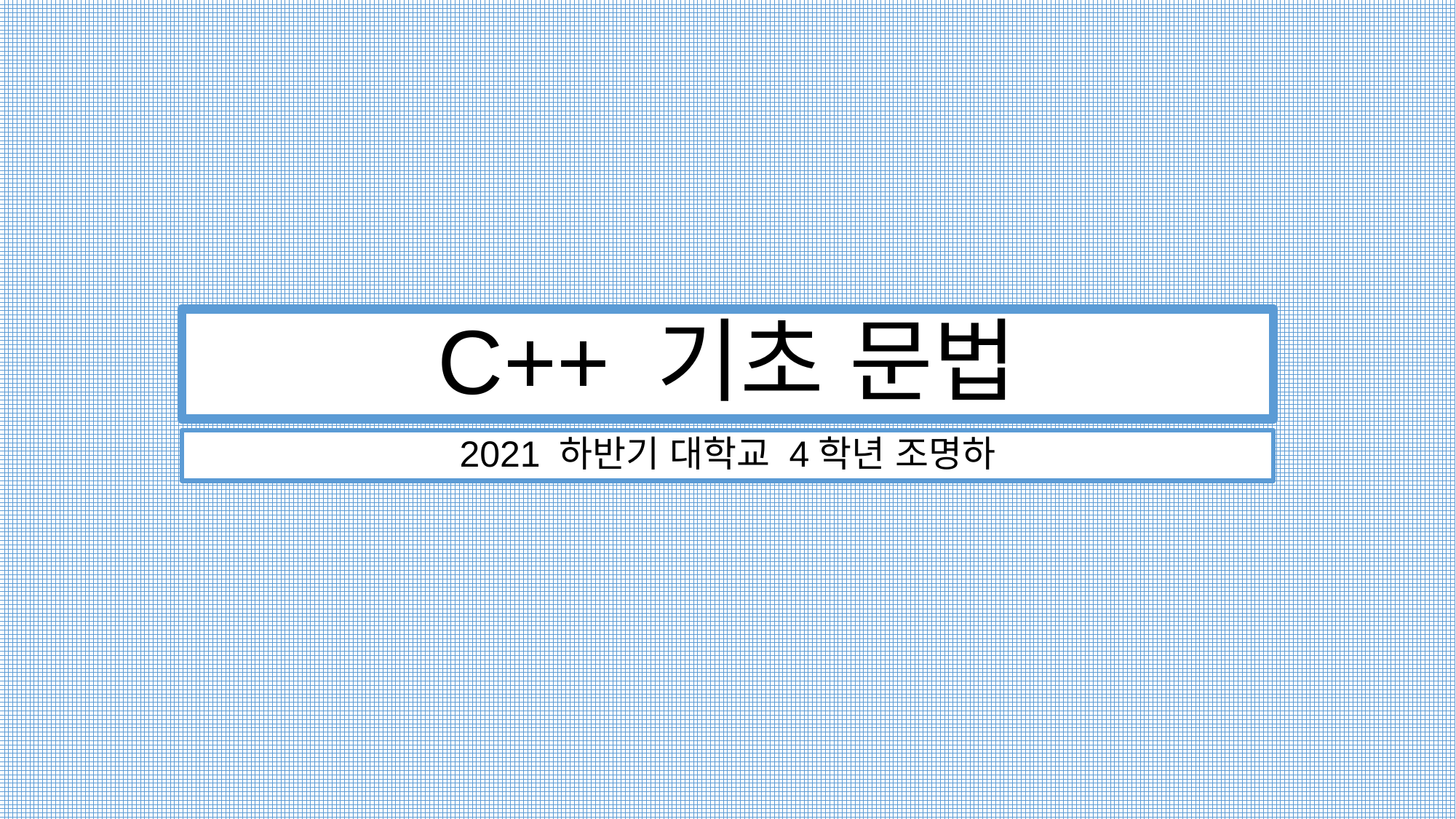

# C++ 기초 문법
2021 하반기 대학교 4학년 조명하